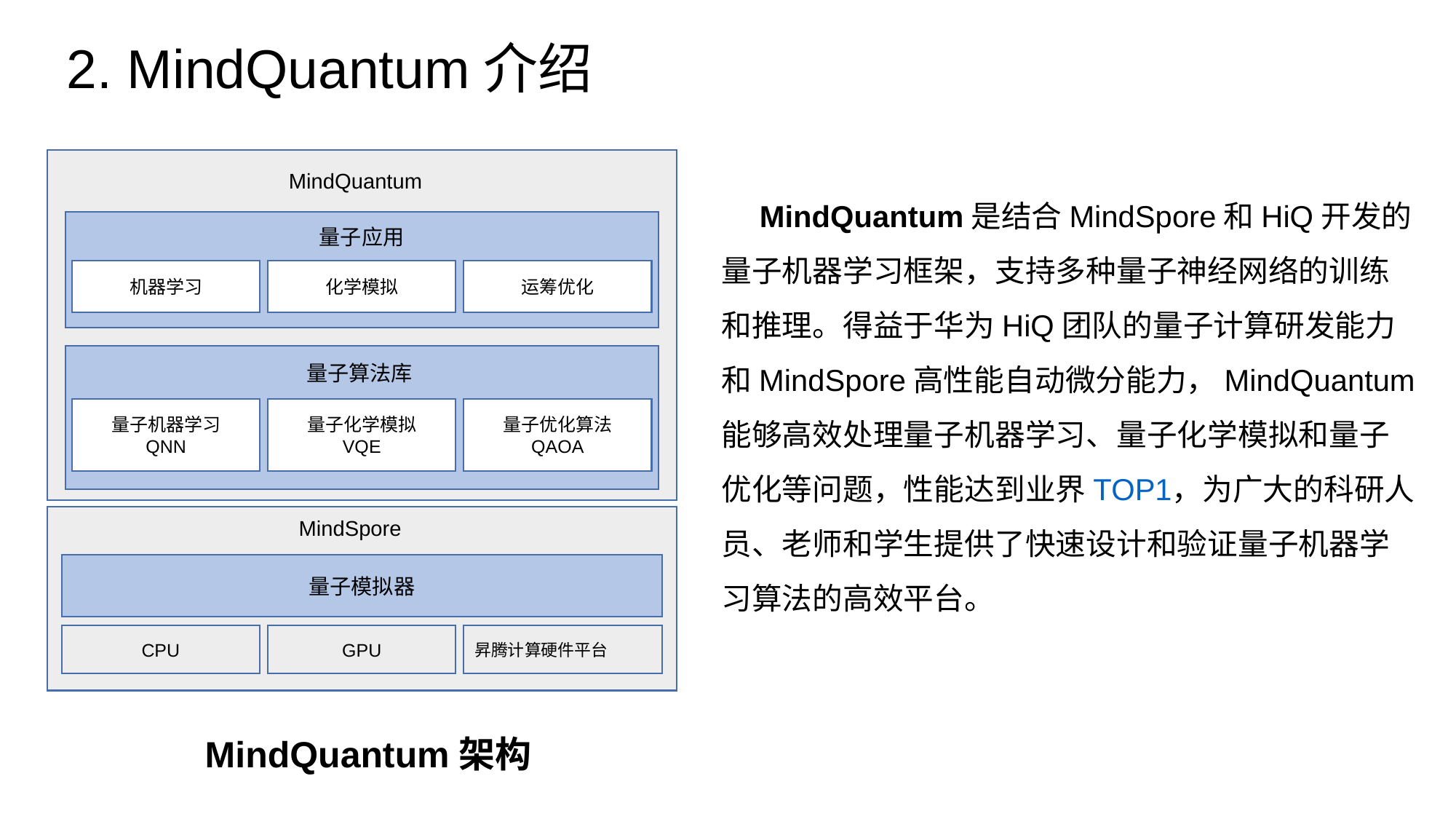

2. MindQuantum介绍

MindQuantum

量子应用
机器学习
化学模拟
运筹优化

量子算法库
量子机器学习
QNN
量子化学模拟
VQE
量子优化算法
QAOA

MindSpore
量子模拟器
CPU
GPU
昇腾计算硬件平台
     MindQuantum是结合MindSpore和HiQ开发的量子机器学习框架，支持多种量子神经网络的训练和推理。得益于华为HiQ团队的量子计算研发能力和MindSpore高性能自动微分能力，MindQuantum能够高效处理量子机器学习、量子化学模拟和量子优化等问题，性能达到业界TOP1，为广大的科研人员、老师和学生提供了快速设计和验证量子机器学习算法的高效平台。
MindQuantum架构